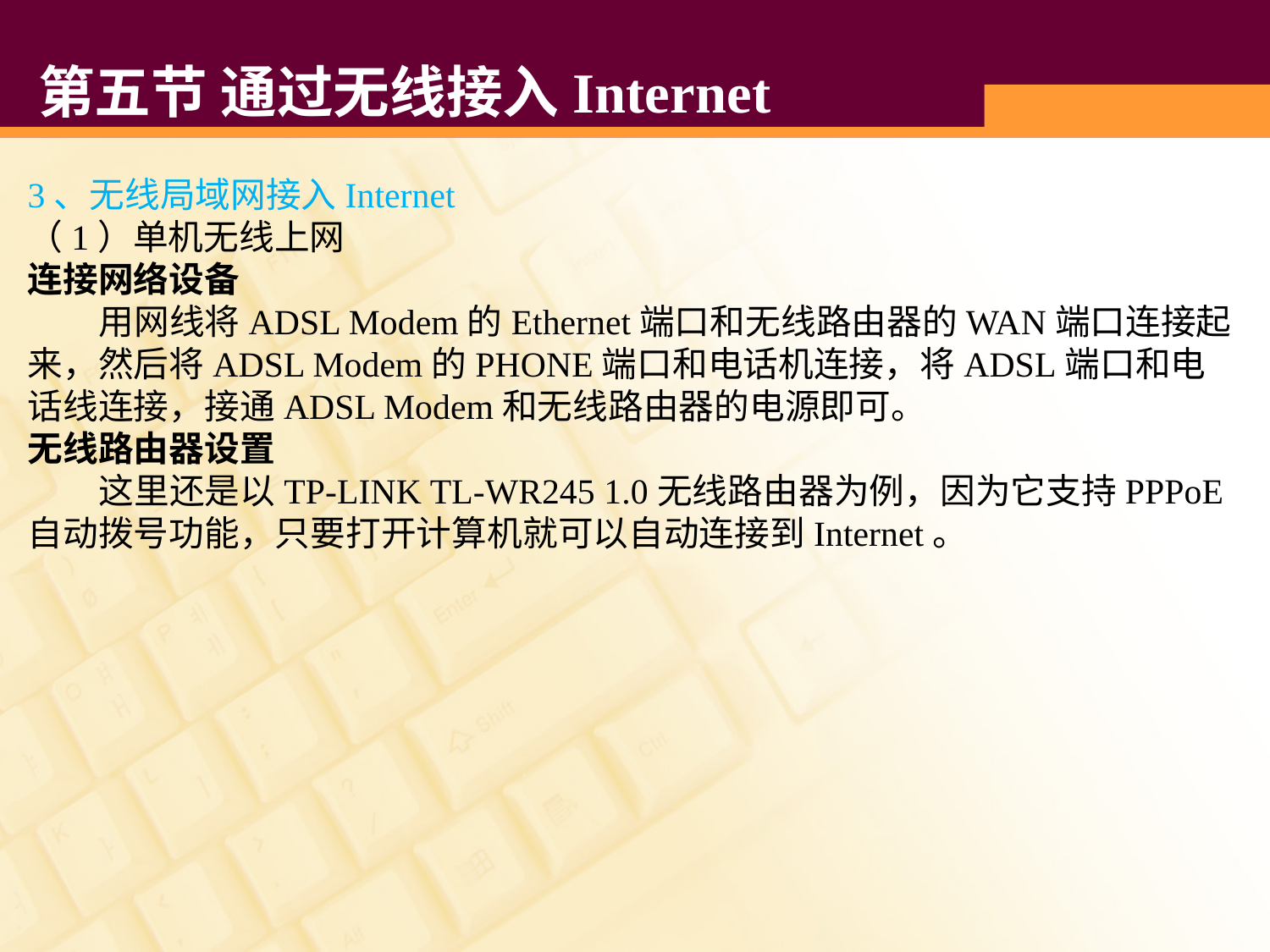

# 第五节 通过无线接入Internet
3、无线局域网接入Internet
（1）单机无线上网
连接网络设备
        用网线将ADSL Modem的Ethernet端口和无线路由器的WAN端口连接起来，然后将ADSL Modem的PHONE端口和电话机连接，将ADSL端口和电话线连接，接通ADSL Modem和无线路由器的电源即可。
无线路由器设置
        这里还是以TP-LINK TL-WR245 1.0无线路由器为例，因为它支持PPPoE自动拨号功能，只要打开计算机就可以自动连接到Internet。